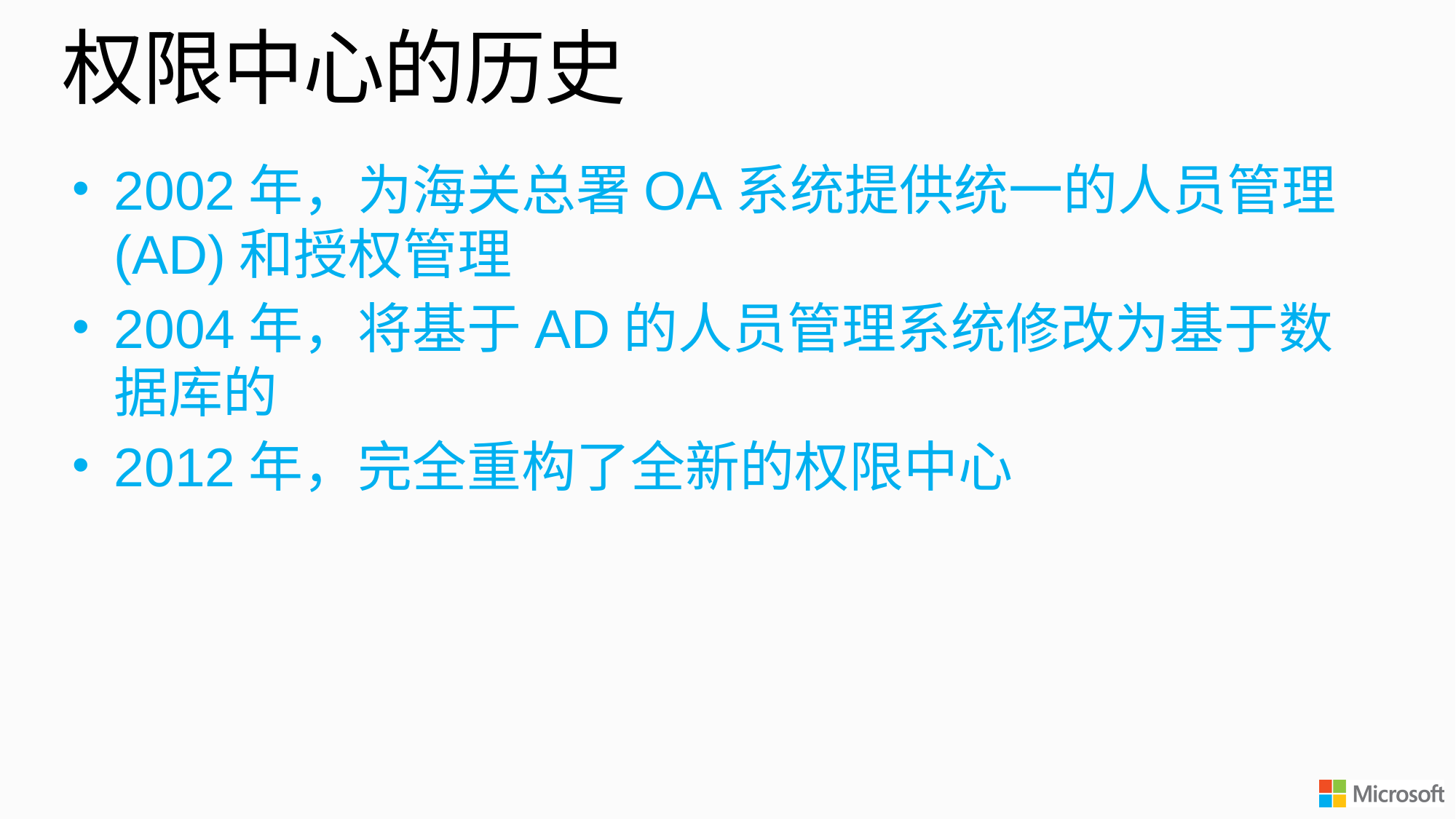

# 权限中心的历史
2002年，为海关总署OA系统提供统一的人员管理(AD)和授权管理
2004年，将基于AD的人员管理系统修改为基于数据库的
2012年，完全重构了全新的权限中心